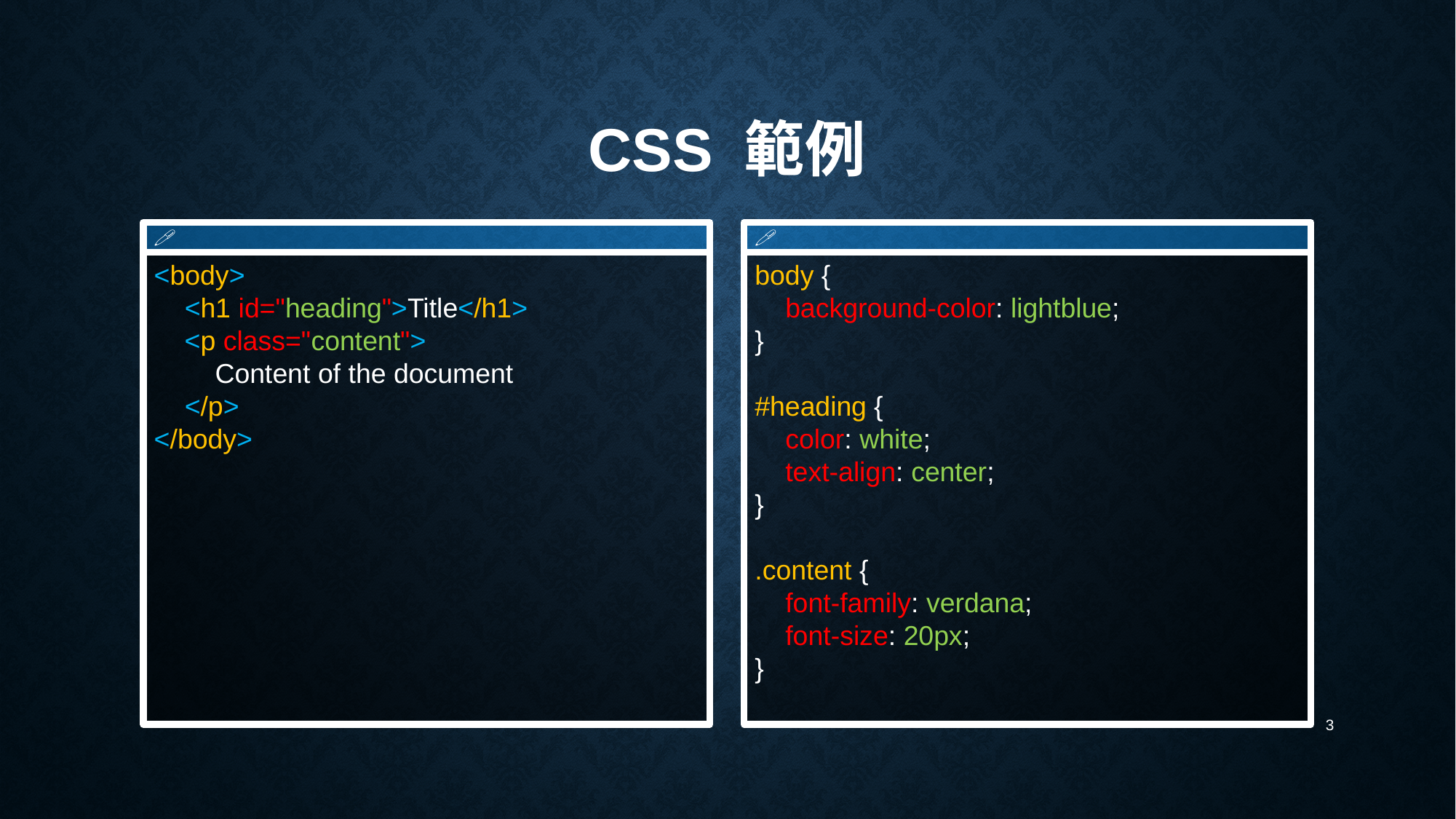

# CSS 範例
🖊
<body>
    <h1 id="heading">Title</h1>
    <p class="content">
        Content of the document
    </p>
</body>
🖊
body {
    background-color: lightblue;
}
#heading {
    color: white;
    text-align: center;
}
.content {
    font-family: verdana;
    font-size: 20px;
}
3